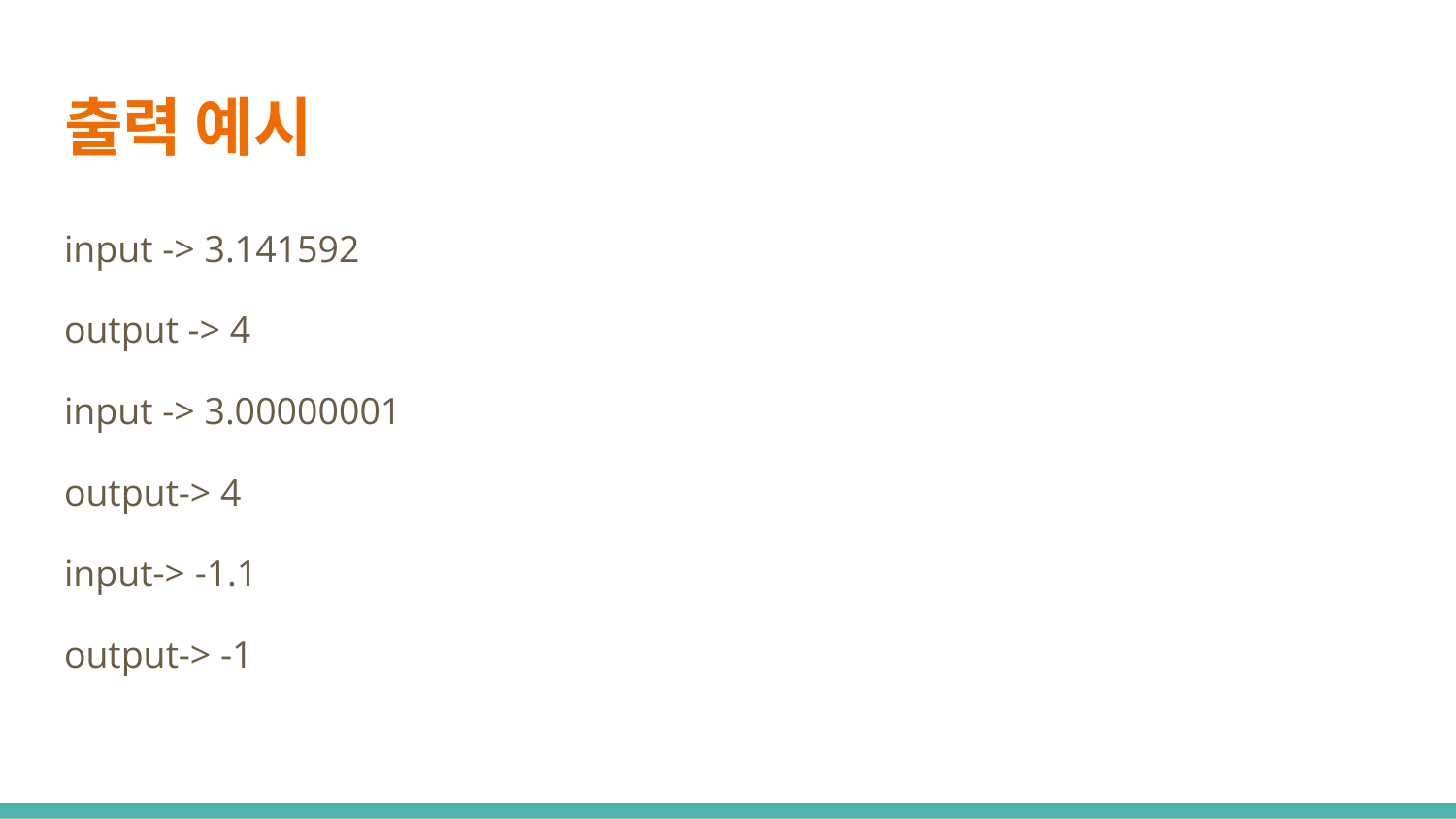

# 출력 예시
input -> 3.141592
output -> 4
input -> 3.00000001
output-> 4
input-> -1.1
output-> -1